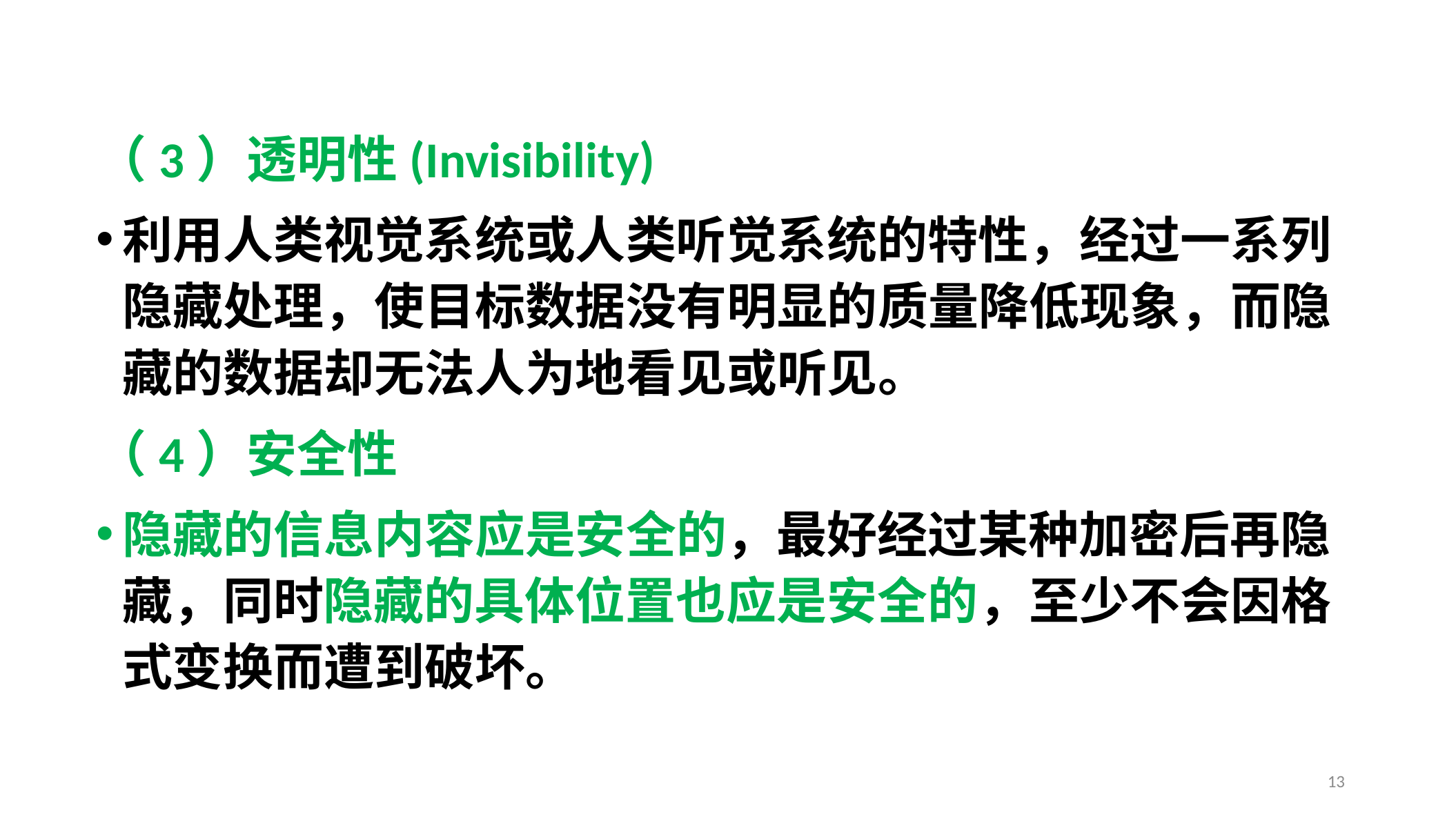

（3）透明性(Invisibility)
利用人类视觉系统或人类听觉系统的特性，经过一系列隐藏处理，使目标数据没有明显的质量降低现象，而隐藏的数据却无法人为地看见或听见。
（4）安全性
隐藏的信息内容应是安全的，最好经过某种加密后再隐藏，同时隐藏的具体位置也应是安全的，至少不会因格式变换而遭到破坏。
13